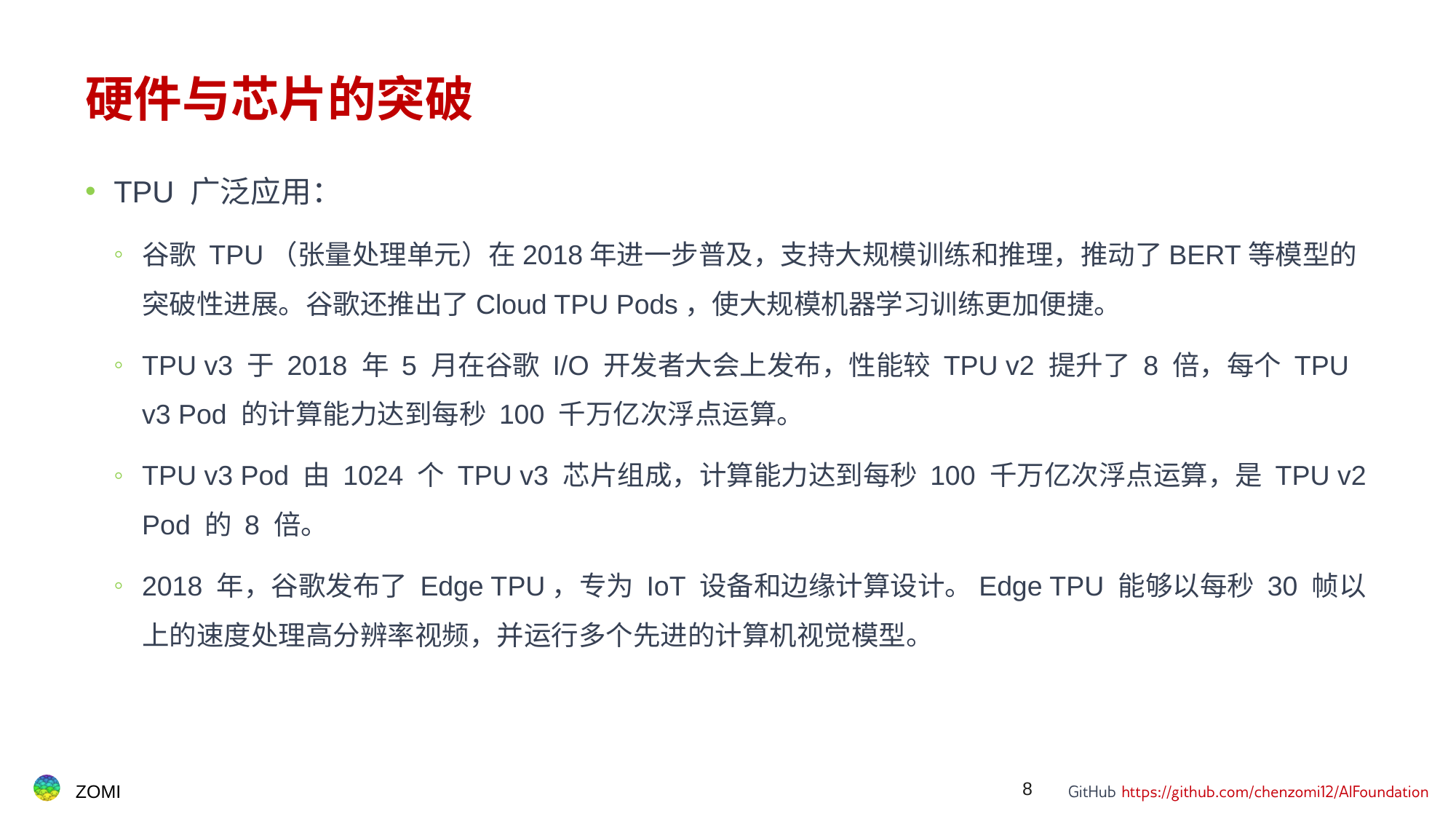

# 硬件与芯片的突破
TPU 广泛应用：
谷歌 TPU（张量处理单元）在2018年进一步普及，支持大规模训练和推理，推动了BERT等模型的突破性进展。谷歌还推出了Cloud TPU Pods，使大规模机器学习训练更加便捷。
TPU v3 于 2018 年 5 月在谷歌 I/O 开发者大会上发布，性能较 TPU v2 提升了 8 倍，每个 TPU v3 Pod 的计算能力达到每秒 100 千万亿次浮点运算。
TPU v3 Pod 由 1024 个 TPU v3 芯片组成，计算能力达到每秒 100 千万亿次浮点运算，是 TPU v2 Pod 的 8 倍。
2018 年，谷歌发布了 Edge TPU，专为 IoT 设备和边缘计算设计。Edge TPU 能够以每秒 30 帧以上的速度处理高分辨率视频，并运行多个先进的计算机视觉模型。